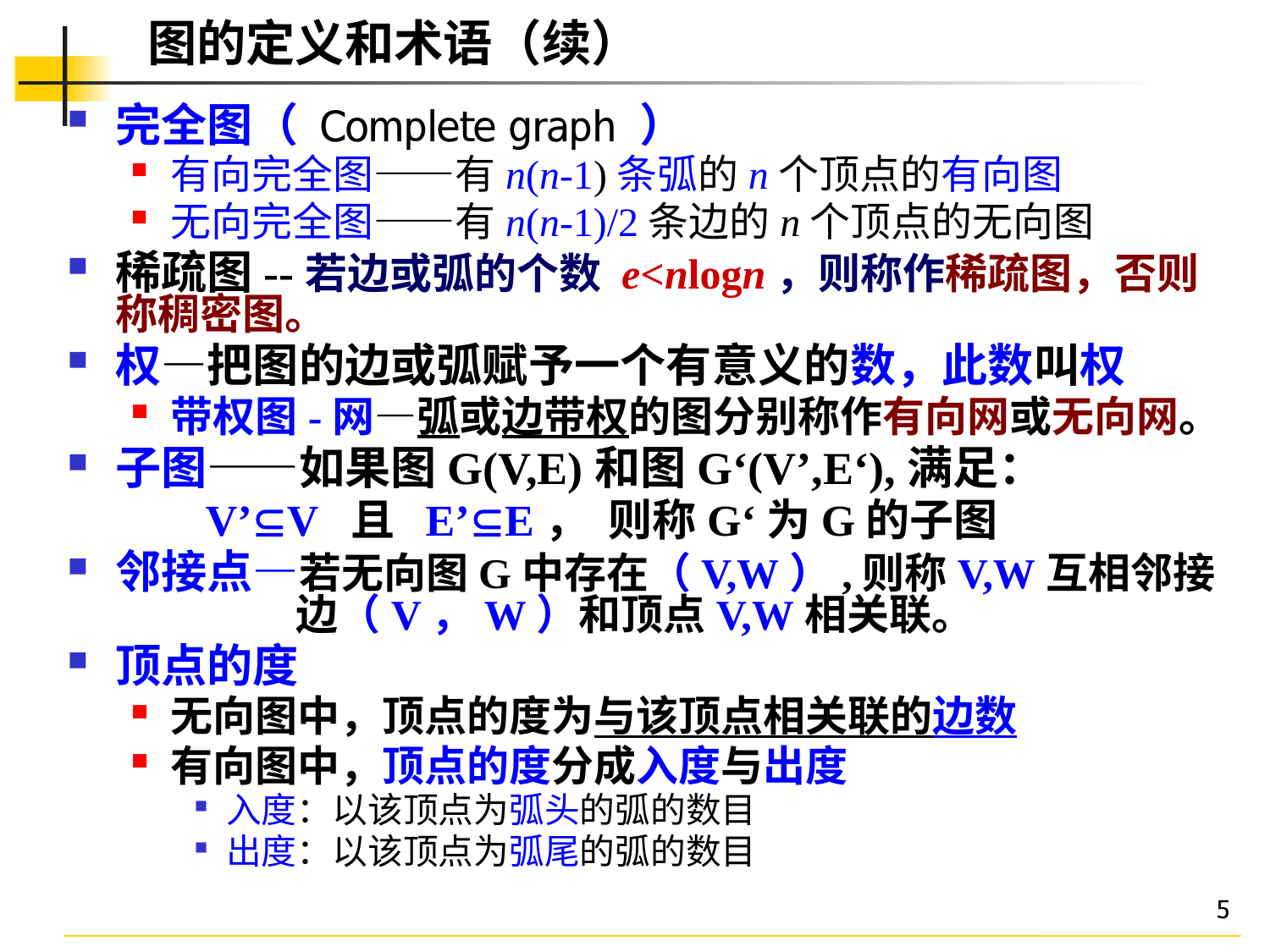

图的定义和术语（续）
完全图（ Complete graph ）
有向完全图——有n(n-1)条弧的n个顶点的有向图
无向完全图——有n(n-1)/2条边的n个顶点的无向图
稀疏图--若边或弧的个数 e<nlogn，则称作稀疏图，否则称稠密图。
权—把图的边或弧赋予一个有意义的数，此数叫权
带权图-网—弧或边带权的图分别称作有向网或无向网。
子图——如果图G(V,E)和图G‘(V’,E‘),满足：
 V’⊆V  且  E’⊆E，  则称G‘为G的子图
邻接点—若无向图G中存在（V,W）,则称V,W互相邻接                    边（V，W）和顶点V,W相关联。
顶点的度
无向图中，顶点的度为与该顶点相关联的边数
有向图中，顶点的度分成入度与出度
入度：以该顶点为弧头的弧的数目
出度：以该顶点为弧尾的弧的数目
5